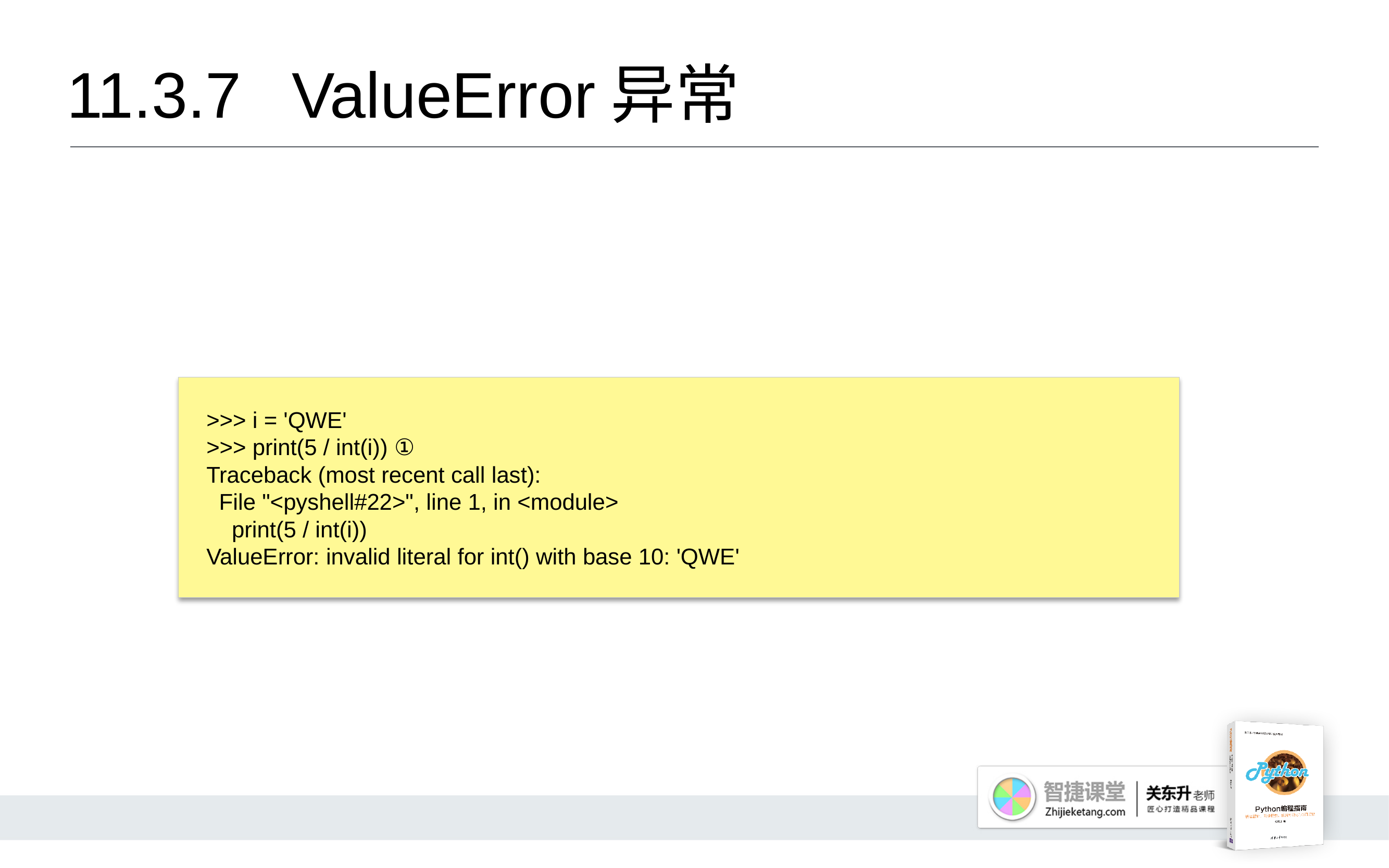

# 11.3.7 	ValueError异常
>>> i = 'QWE'
>>> print(5 / int(i)) ①
Traceback (most recent call last):
  File "<pyshell#22>", line 1, in <module>
    print(5 / int(i))
ValueError: invalid literal for int() with base 10: 'QWE'